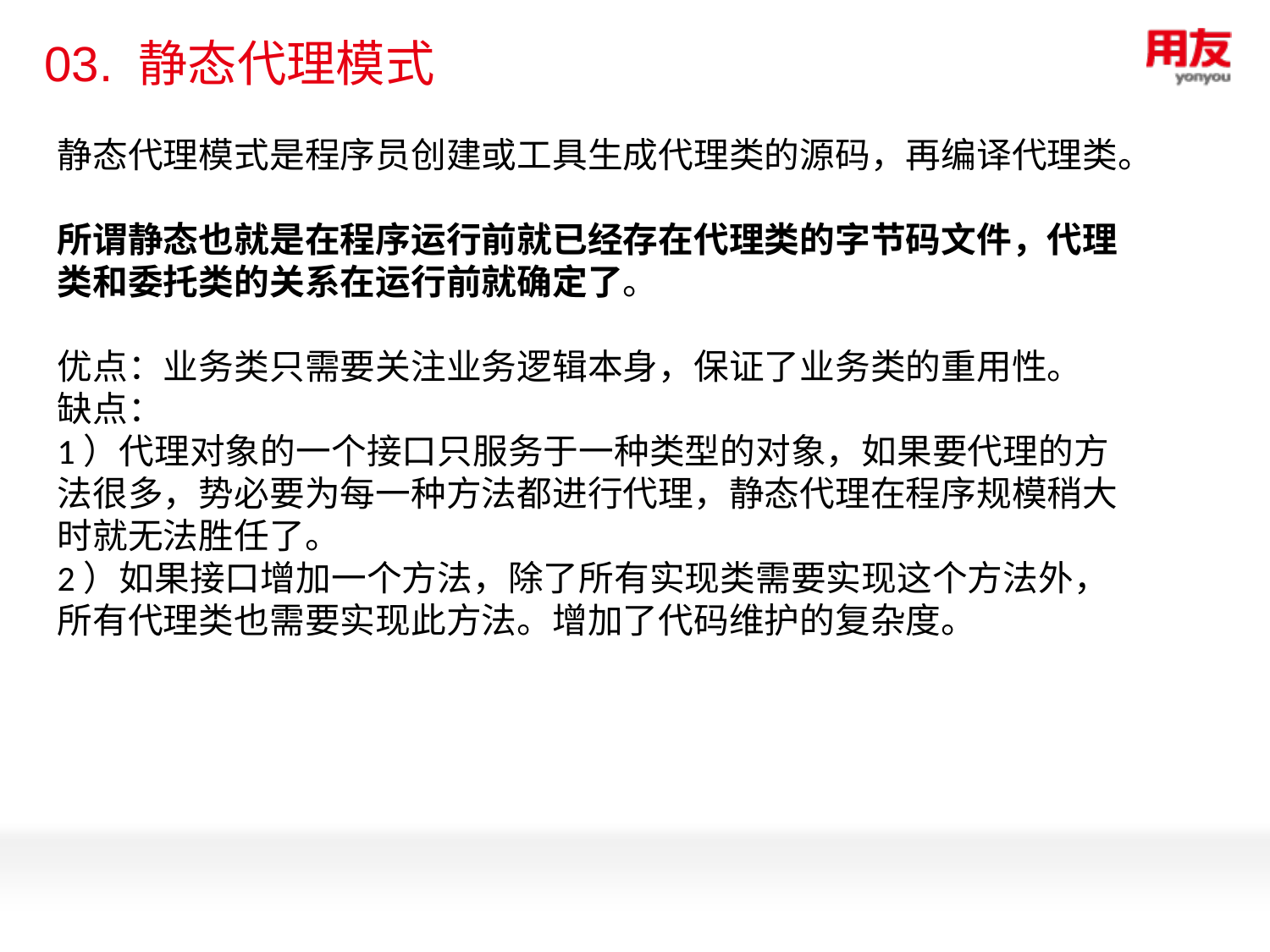

# 03. 静态代理模式
静态代理模式是程序员创建或工具生成代理类的源码，再编译代理类。

所谓静态也就是在程序运行前就已经存在代理类的字节码文件，代理类和委托类的关系在运行前就确定了。

优点：业务类只需要关注业务逻辑本身，保证了业务类的重用性。
缺点：
1）代理对象的一个接口只服务于一种类型的对象，如果要代理的方法很多，势必要为每一种方法都进行代理，静态代理在程序规模稍大时就无法胜任了。
2）如果接口增加一个方法，除了所有实现类需要实现这个方法外，所有代理类也需要实现此方法。增加了代码维护的复杂度。